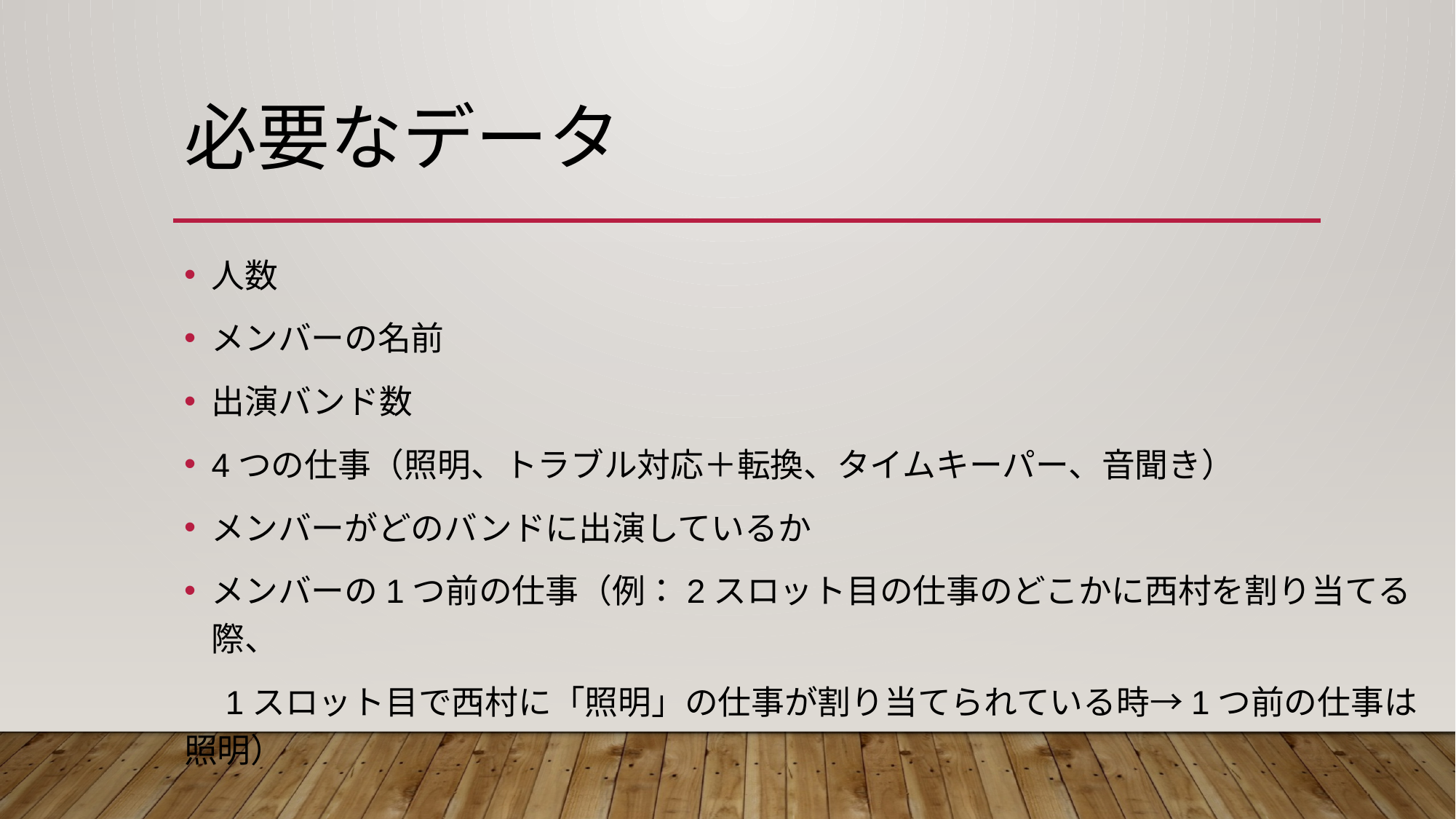

# 必要なデータ
人数
メンバーの名前
出演バンド数
4つの仕事（照明、トラブル対応＋転換、タイムキーパー、音聞き）
メンバーがどのバンドに出演しているか
メンバーの1つ前の仕事（例：2スロット目の仕事のどこかに西村を割り当てる際、
　1スロット目で西村に「照明」の仕事が割り当てられている時→1つ前の仕事は照明）